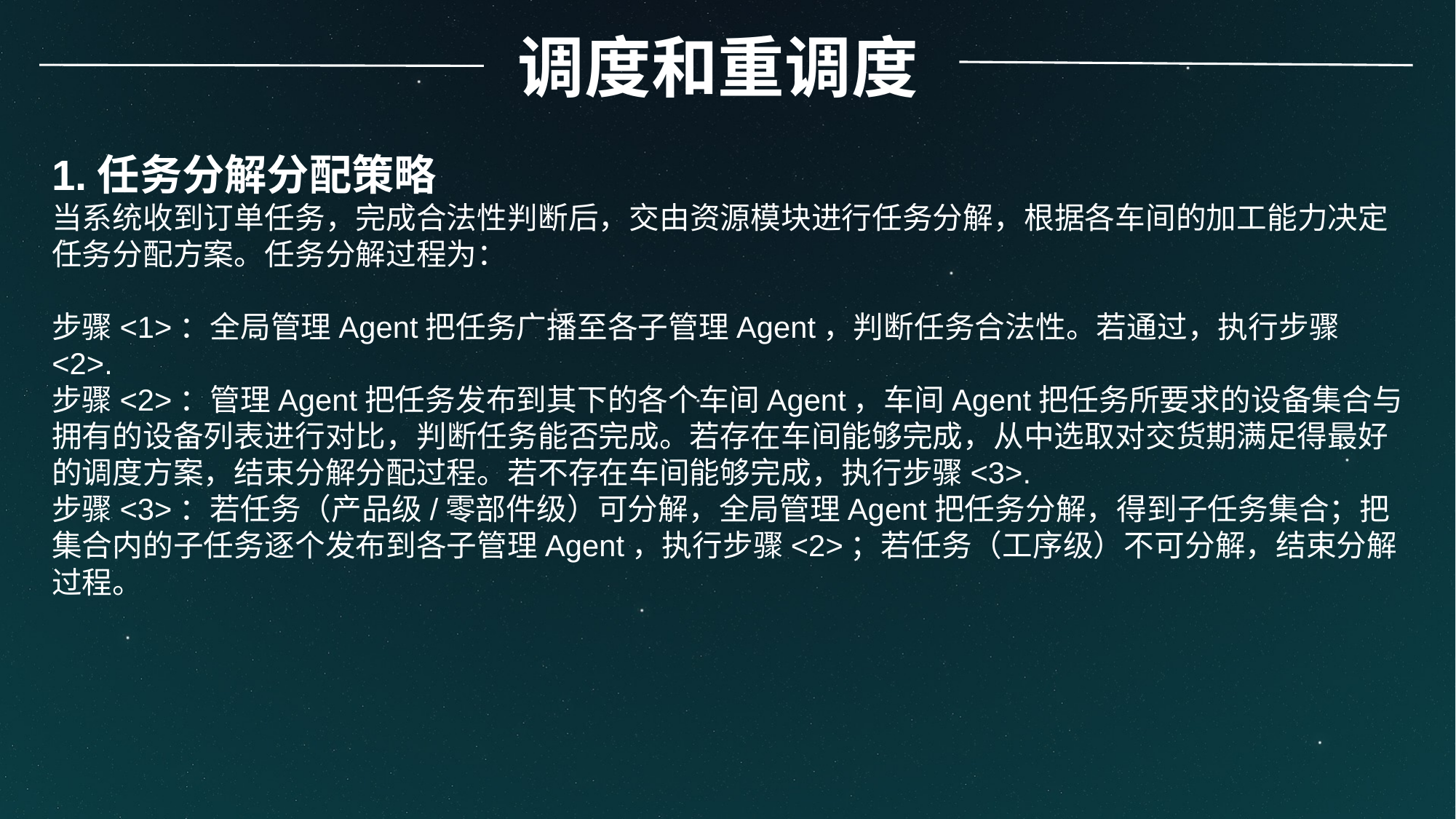

调度和重调度
1.任务分解分配策略
当系统收到订单任务，完成合法性判断后，交由资源模块进行任务分解，根据各车间的加工能力决定任务分配方案。任务分解过程为：

步骤<1>：全局管理Agent把任务广播至各子管理Agent，判断任务合法性。若通过，执行步骤<2>.
步骤<2>：管理Agent把任务发布到其下的各个车间Agent，车间Agent把任务所要求的设备集合与拥有的设备列表进行对比，判断任务能否完成。若存在车间能够完成，从中选取对交货期满足得最好的调度方案，结束分解分配过程。若不存在车间能够完成，执行步骤<3>.
步骤<3>：若任务（产品级/零部件级）可分解，全局管理Agent把任务分解，得到子任务集合；把集合内的子任务逐个发布到各子管理Agent，执行步骤<2>；若任务（工序级）不可分解，结束分解过程。